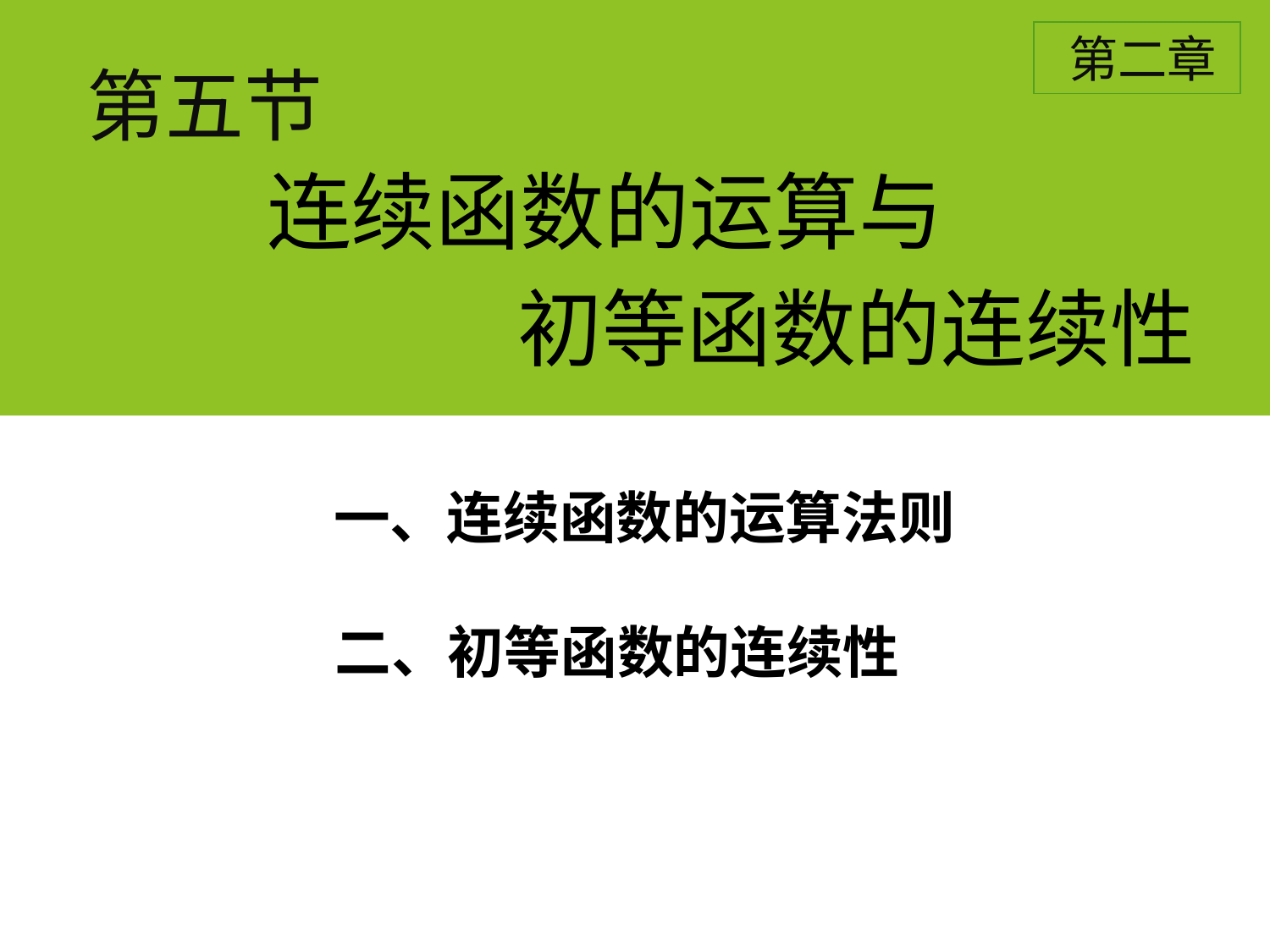

第二章
# 第五节
连续函数的运算与
初等函数的连续性

一、连续函数的运算法则
二、初等函数的连续性